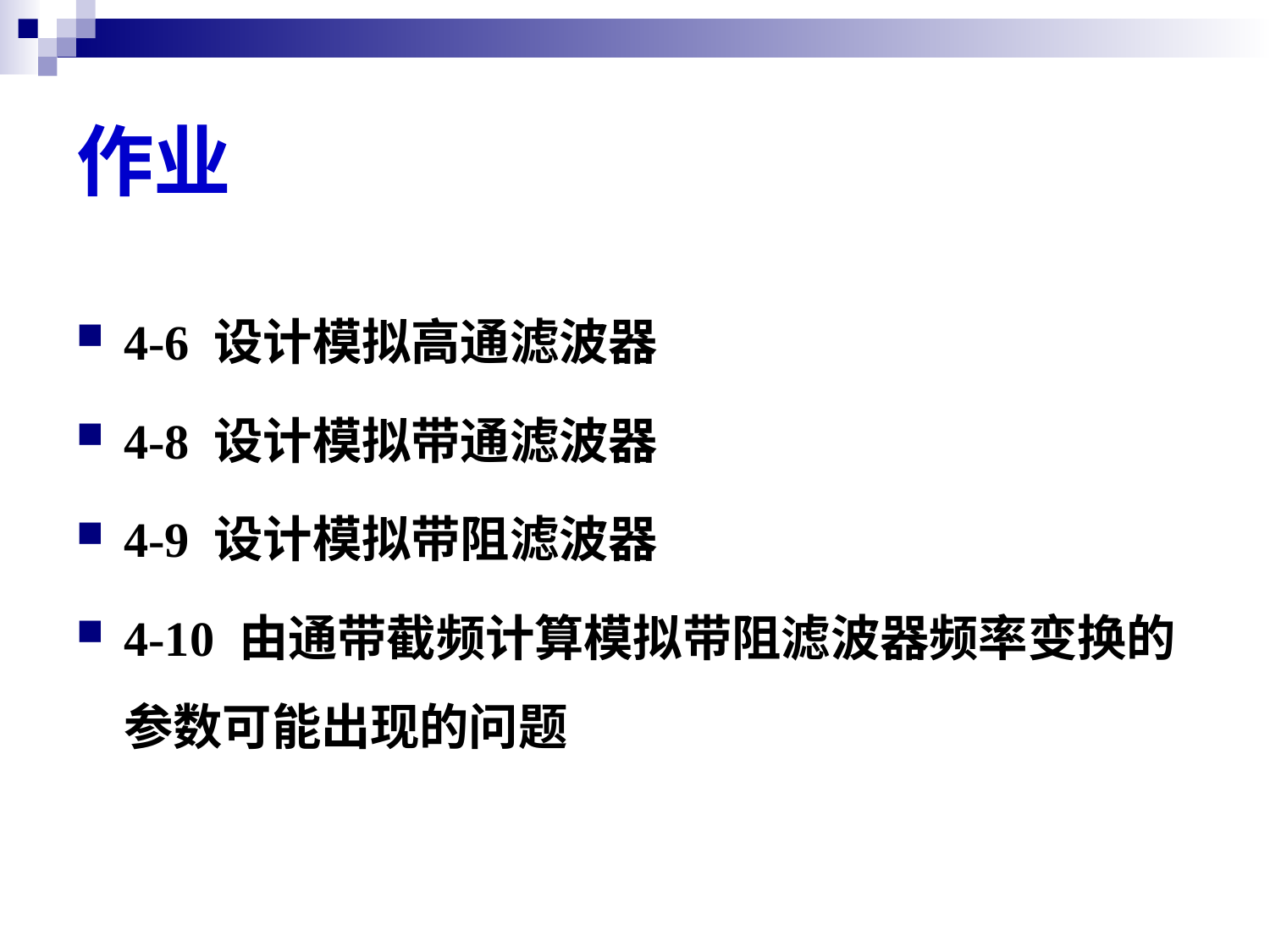

# 作业
4-6 设计模拟高通滤波器
4-8 设计模拟带通滤波器
4-9 设计模拟带阻滤波器
4-10 由通带截频计算模拟带阻滤波器频率变换的参数可能出现的问题